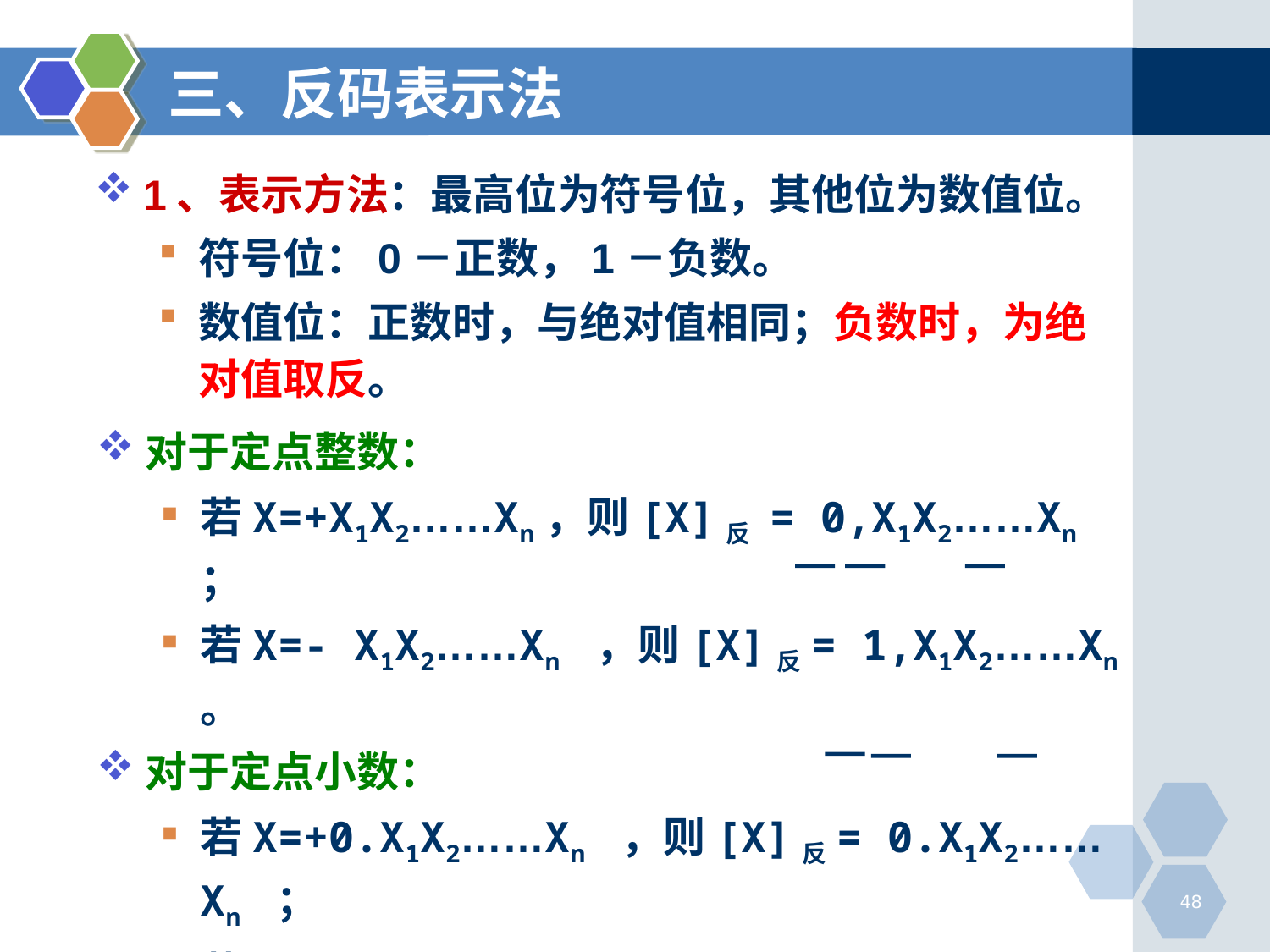

# 三、反码表示法
1、表示方法：最高位为符号位，其他位为数值位。
符号位：0－正数，1－负数。
数值位：正数时，与绝对值相同；负数时，为绝对值取反。
对于定点整数：
若X=+X1X2……Xn，则[X]反 = 0,X1X2……Xn ；
若X=- X1X2……Xn ，则[X]反= 1,X1X2……Xn 。
对于定点小数：
若X=+0.X1X2……Xn ，则[X]反= 0.X1X2……Xn ；
若X=-0.X1X2……Xn ，则[X]反= 1.X1 X2……Xn

48